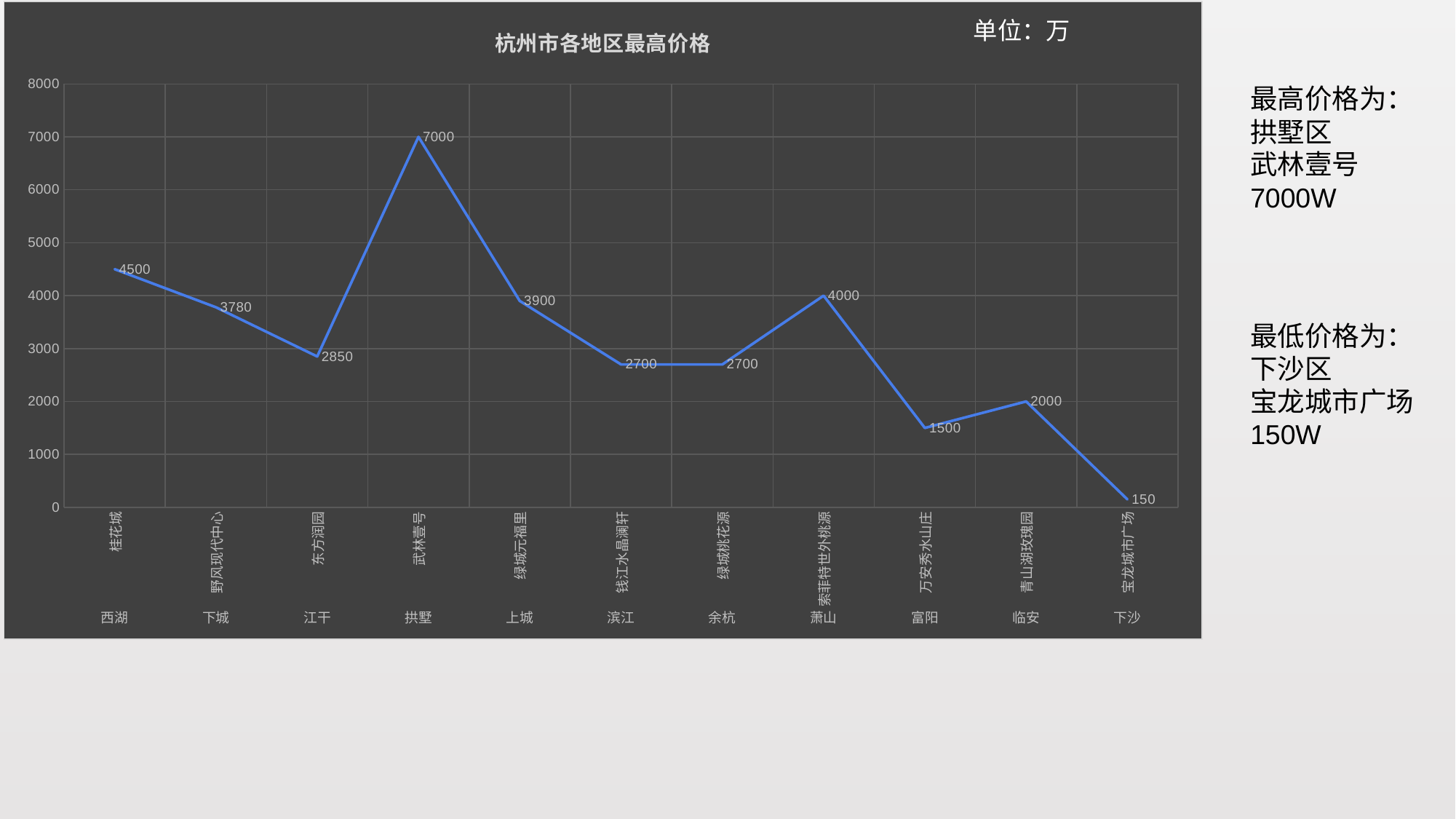

### Chart: 杭州市各地区最高价格

| Category | 售价 |
|---|---|
| 桂花城 | 4500.0 |
| 野风现代中心 | 3780.0 |
| 东方润园 | 2850.0 |
| 武林壹号 | 7000.0 |
| 绿城元福里 | 3900.0 |
| 钱江水晶澜轩 | 2700.0 |
| 绿城桃花源 | 2700.0 |
| 索菲特世外桃源 | 4000.0 |
| 万安秀水山庄 | 1500.0 |
| 青山湖玫瑰园 | 2000.0 |
| 宝龙城市广场 | 150.0 |
单位：万
最高价格为：
拱墅区
武林壹号
7000W
最低价格为：
下沙区
宝龙城市广场
150W